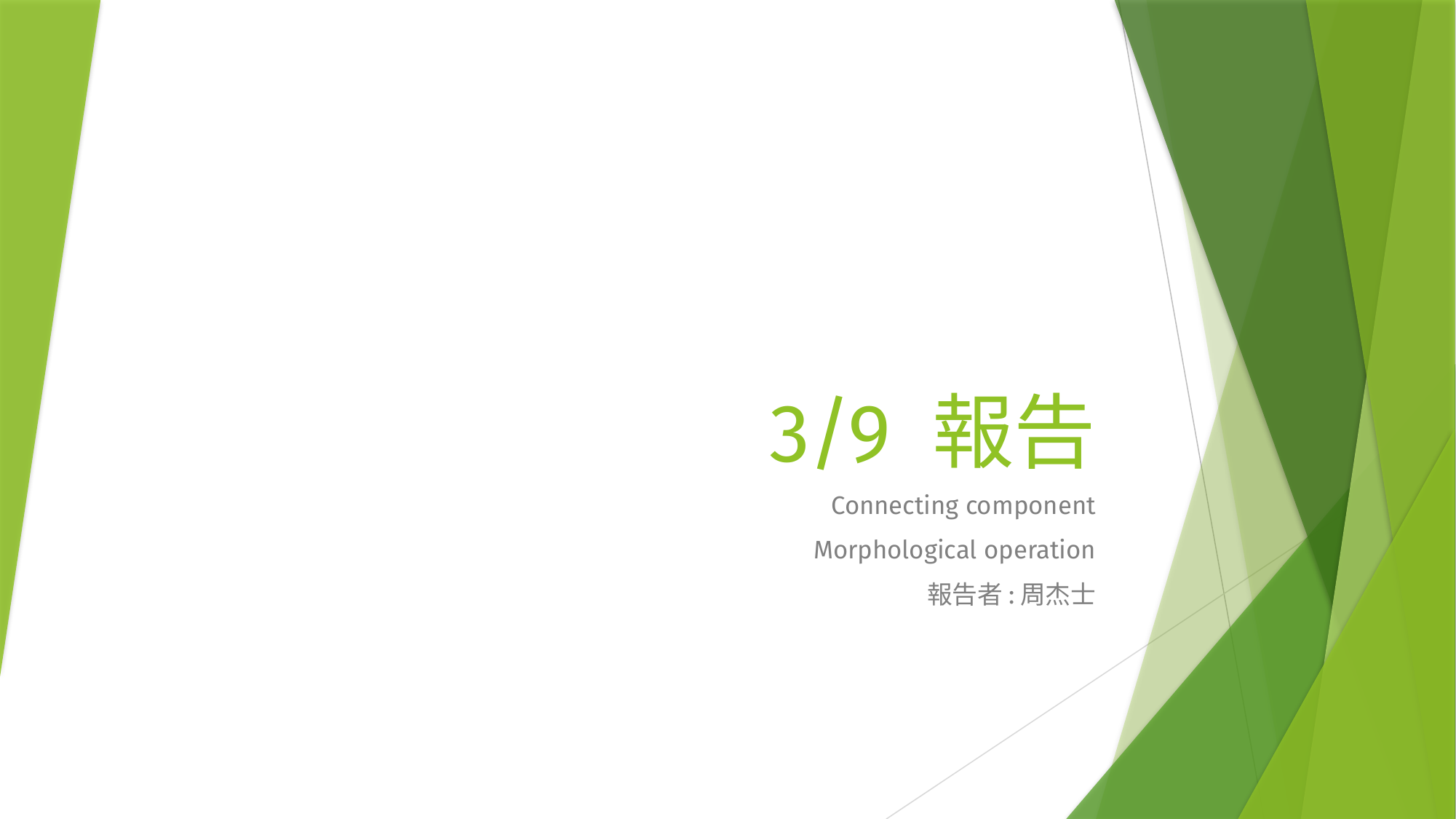

# 3/9 報告
Connecting component
Morphological operation
報告者:周杰士